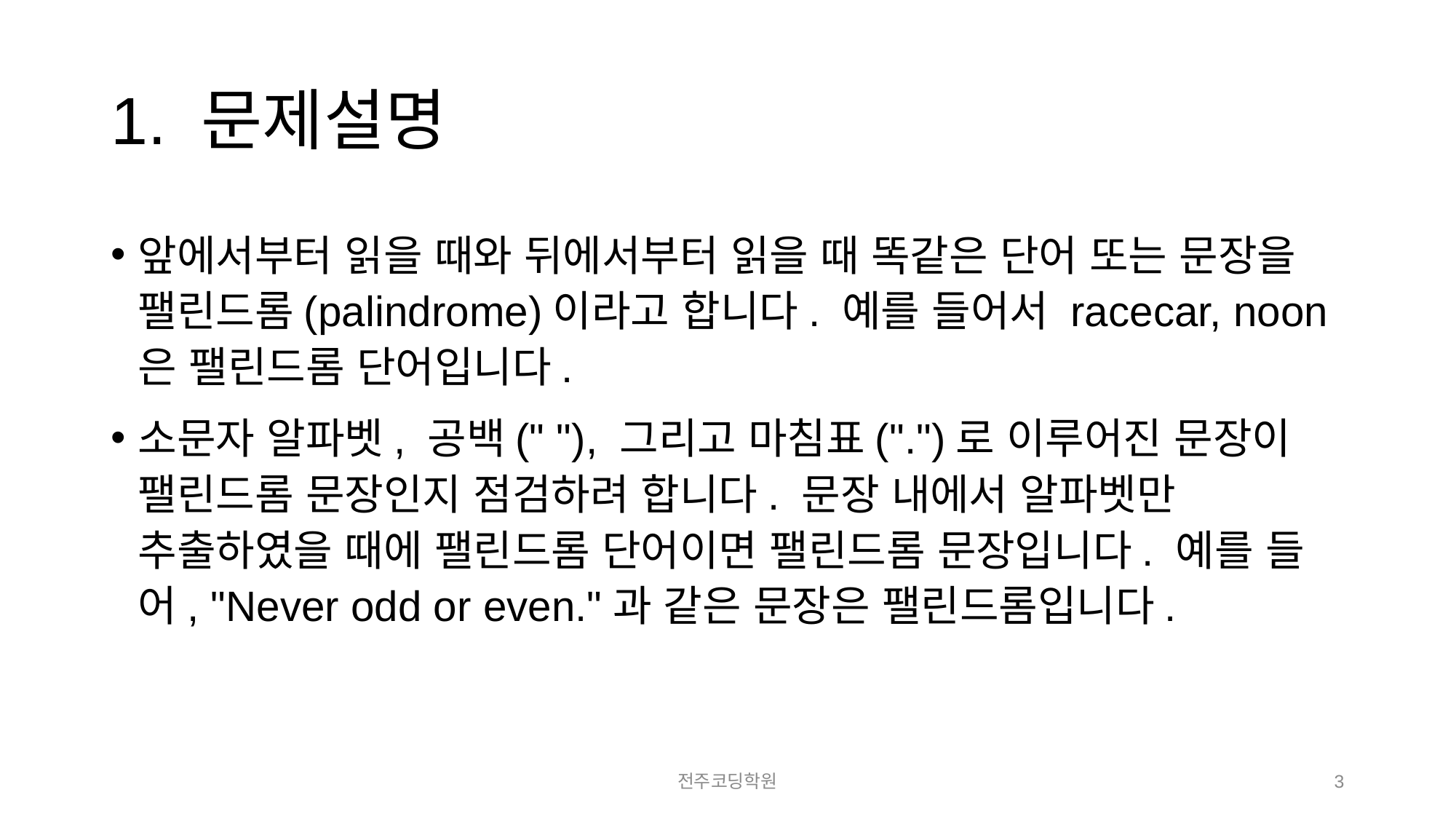

# 1. 문제설명
앞에서부터 읽을 때와 뒤에서부터 읽을 때 똑같은 단어 또는 문장을 팰린드롬(palindrome)이라고 합니다. 예를 들어서 racecar, noon은 팰린드롬 단어입니다.
소문자 알파벳, 공백(" "), 그리고 마침표(".")로 이루어진 문장이 팰린드롬 문장인지 점검하려 합니다. 문장 내에서 알파벳만 추출하였을 때에 팰린드롬 단어이면 팰린드롬 문장입니다. 예를 들어, "Never odd or even."과 같은 문장은 팰린드롬입니다.
전주코딩학원
3